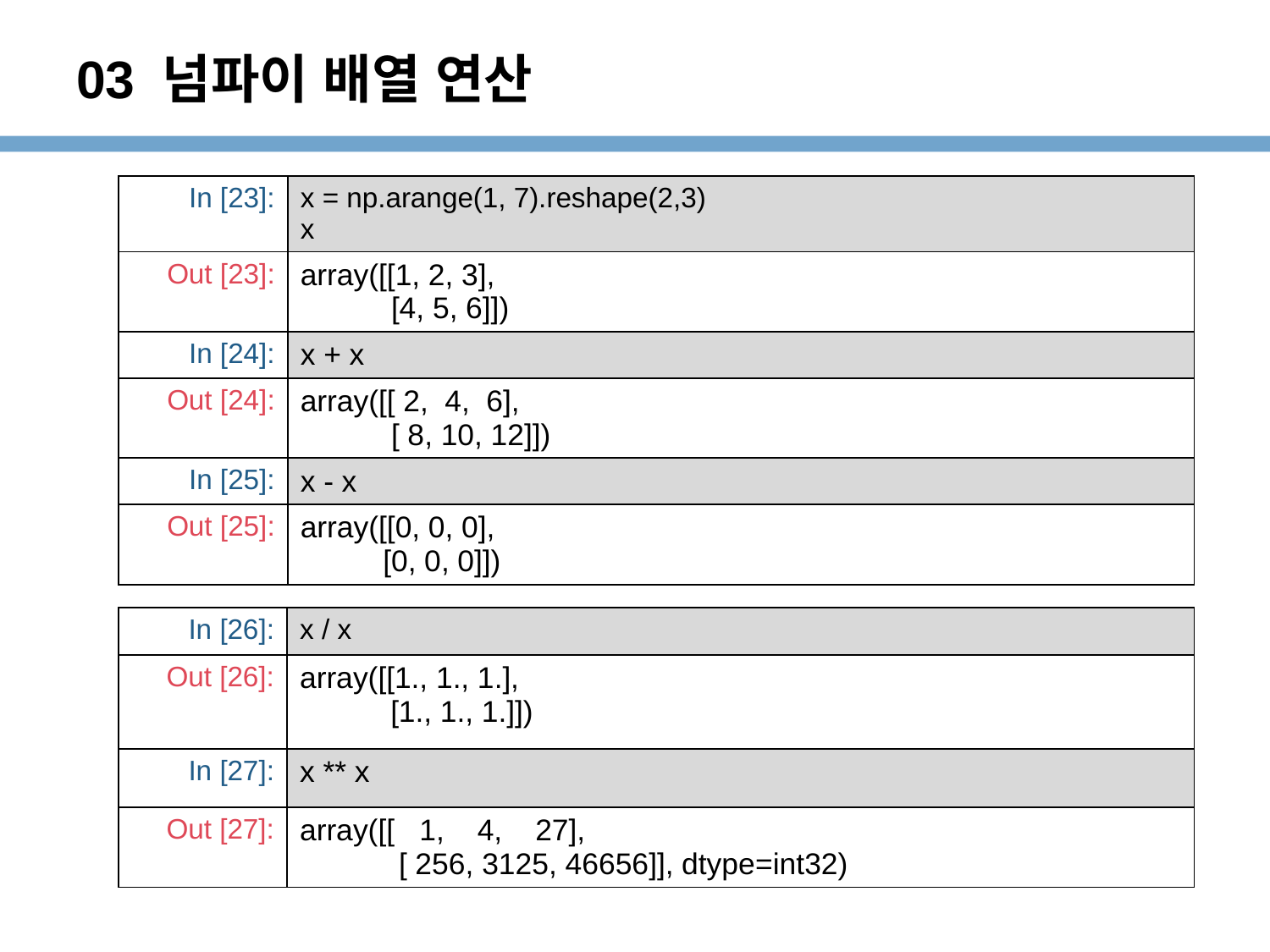

# 03 넘파이 배열 연산
| In [23]: | x = np.arange(1, 7).reshape(2,3) x |
| --- | --- |
| Out [23]: | array([[1, 2, 3], [4, 5, 6]]) |
| In [24]: | x + x |
| Out [24]: | array([[ 2, 4, 6], [ 8, 10, 12]]) |
| In [25]: | x - x |
| Out [25]: | array([[0, 0, 0], [0, 0, 0]]) |
| In [26]: | x / x |
| --- | --- |
| Out [26]: | array([[1., 1., 1.], [1., 1., 1.]]) |
| In [27]: | x \*\* x |
| Out [27]: | array([[ 1, 4, 27], [ 256, 3125, 46656]], dtype=int32) |